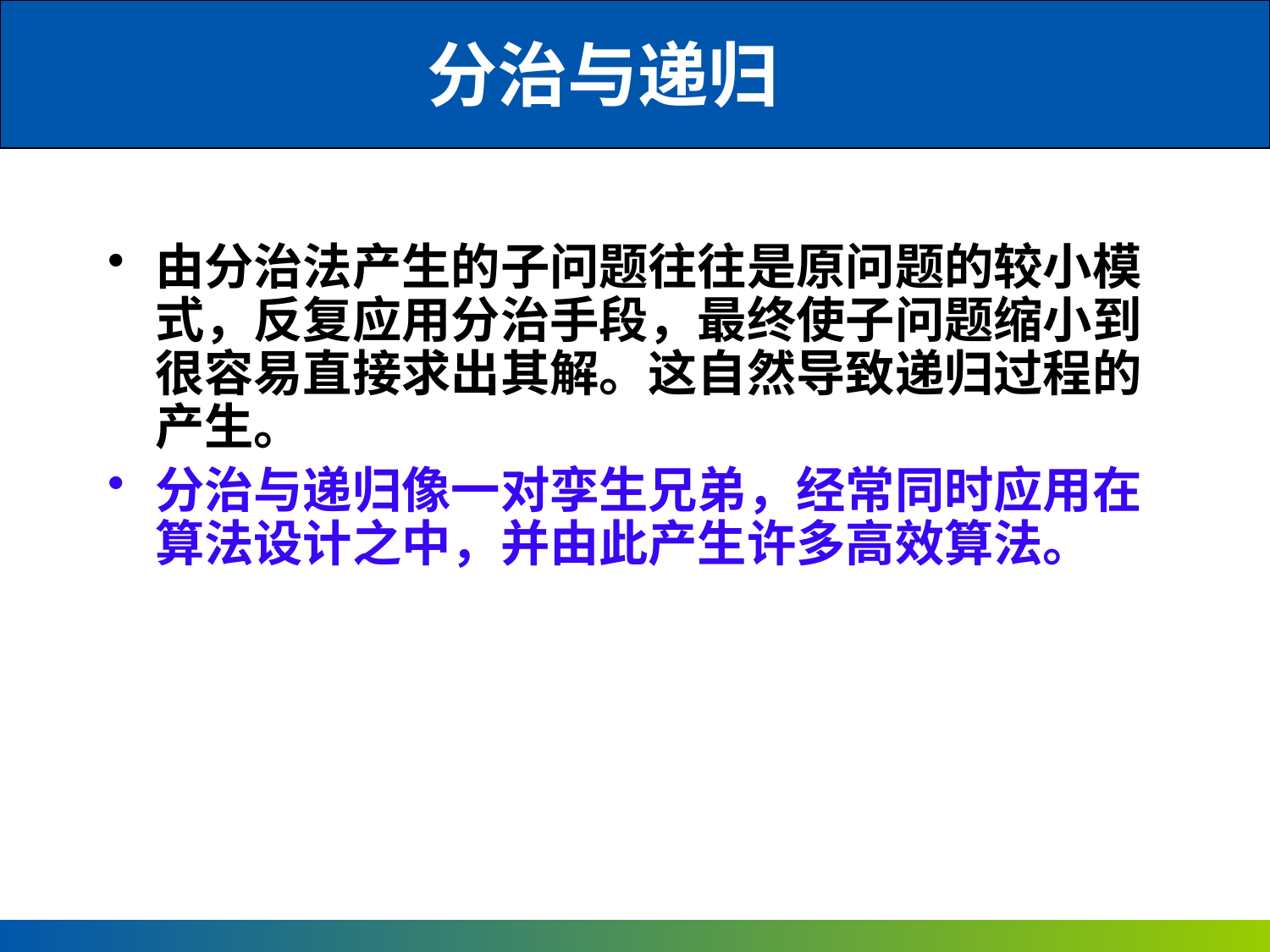

# 分治与递归
由分治法产生的子问题往往是原问题的较小模式，反复应用分治手段，最终使子问题缩小到很容易直接求出其解。这自然导致递归过程的产生。
分治与递归像一对孪生兄弟，经常同时应用在算法设计之中，并由此产生许多高效算法。